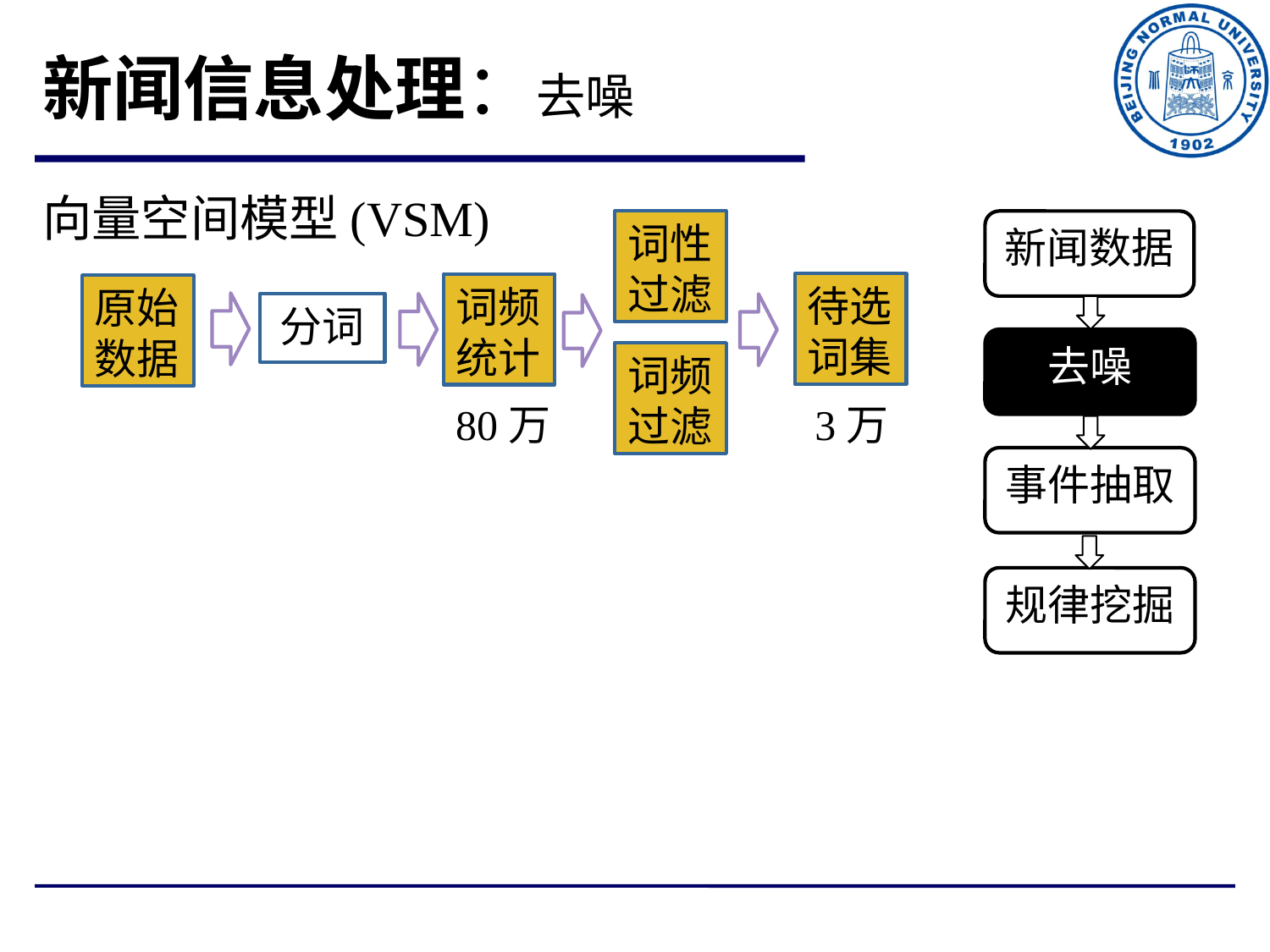

新闻信息处理：去噪
向量空间模型(VSM)
新闻数据
词性过滤
待选词集
词频统计
原始数据

分词

去噪
词频过滤
80万
3万

事件抽取

规律挖掘